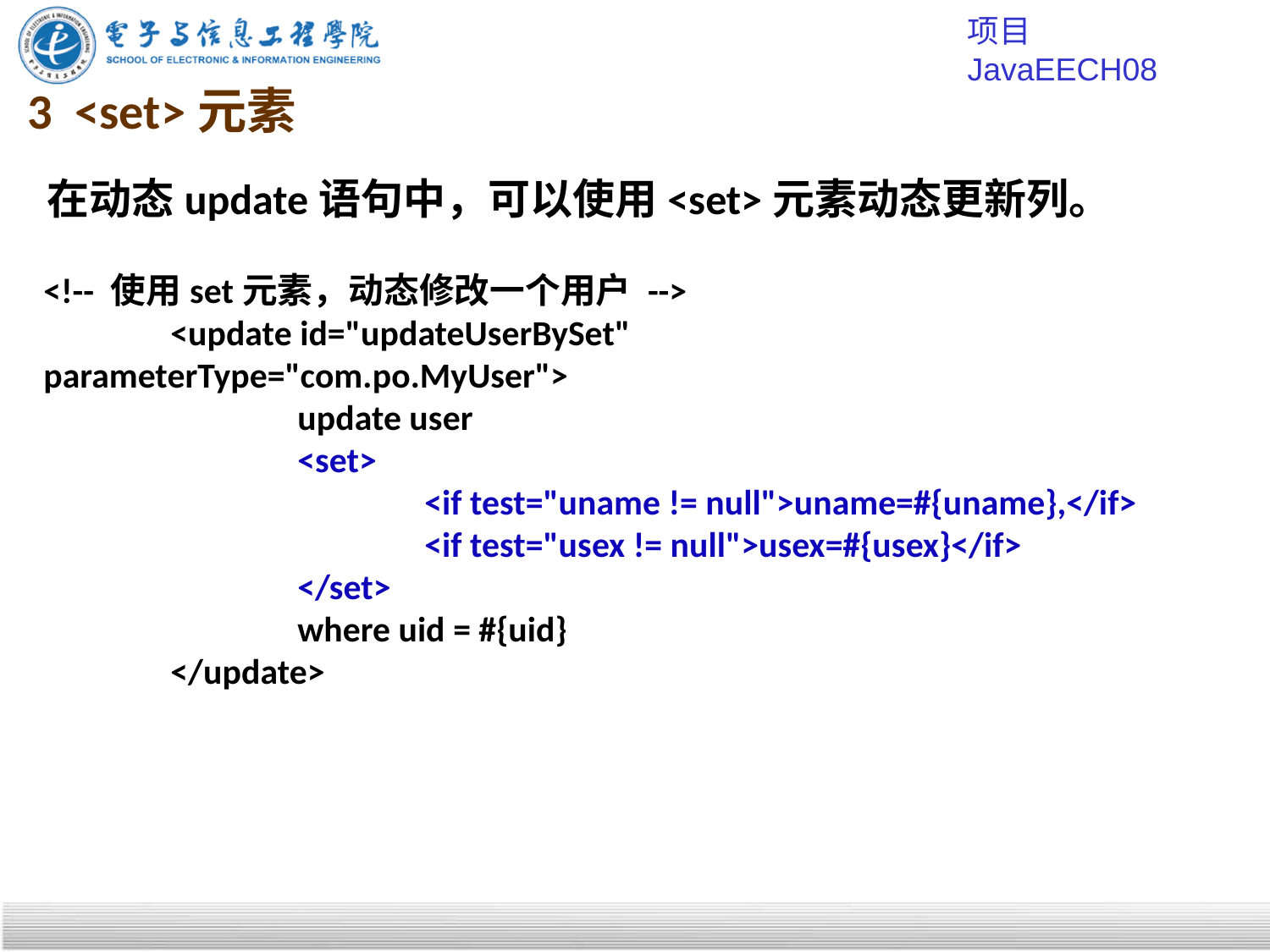

项目JavaEECH08
# 3  <set>元素
在动态update语句中，可以使用<set>元素动态更新列。
<!-- 使用set元素，动态修改一个用户 -->
	<update id="updateUserBySet" parameterType="com.po.MyUser">
		update user
		<set>
			<if test="uname != null">uname=#{uname},</if>
			<if test="usex != null">usex=#{usex}</if>
		</set>
		where uid = #{uid}
	</update>